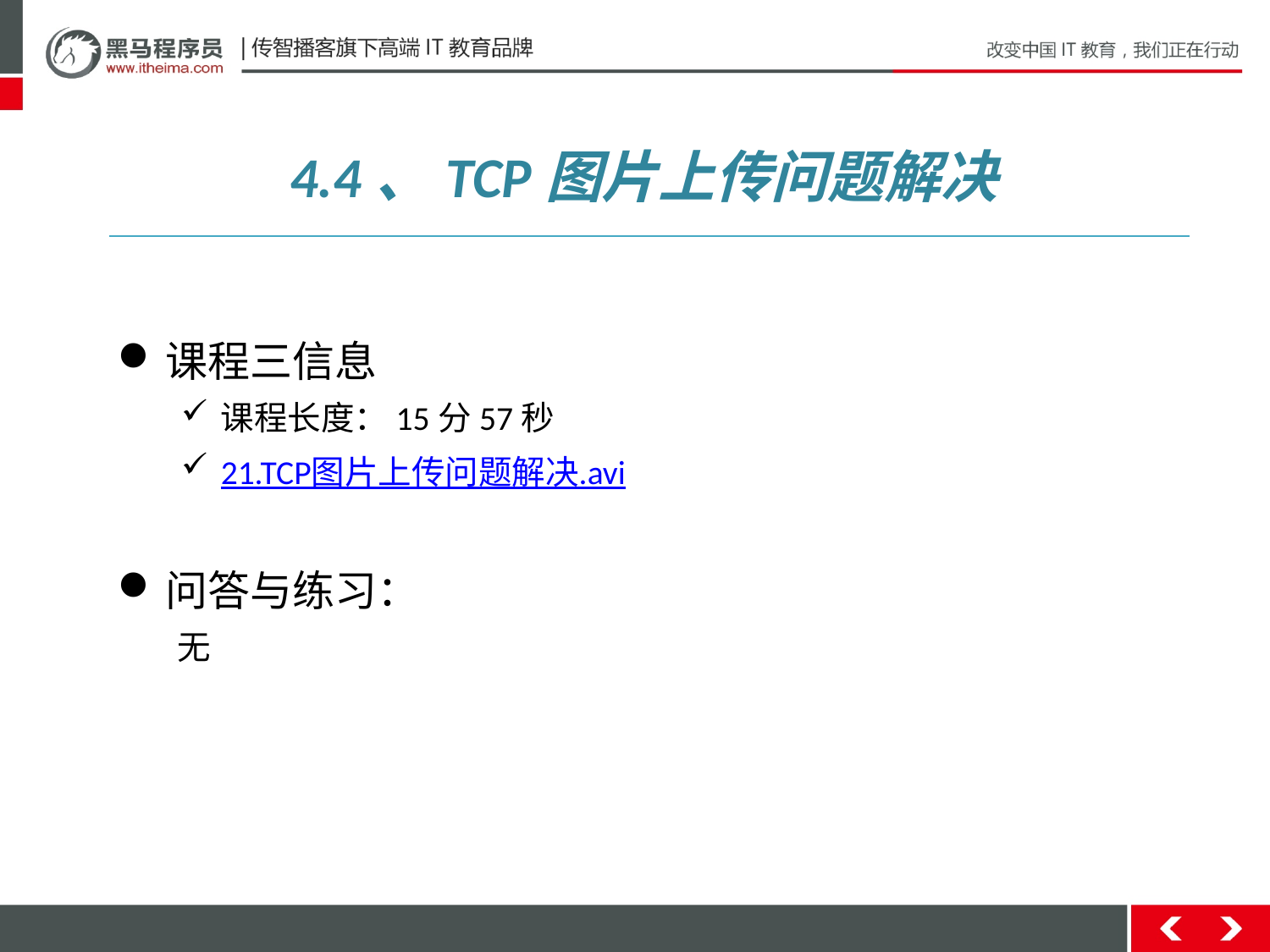

4.4、TCP图片上传问题解决

课程三信息
课程长度：15分57秒
21.TCP图片上传问题解决.avi

问答与练习：
       无